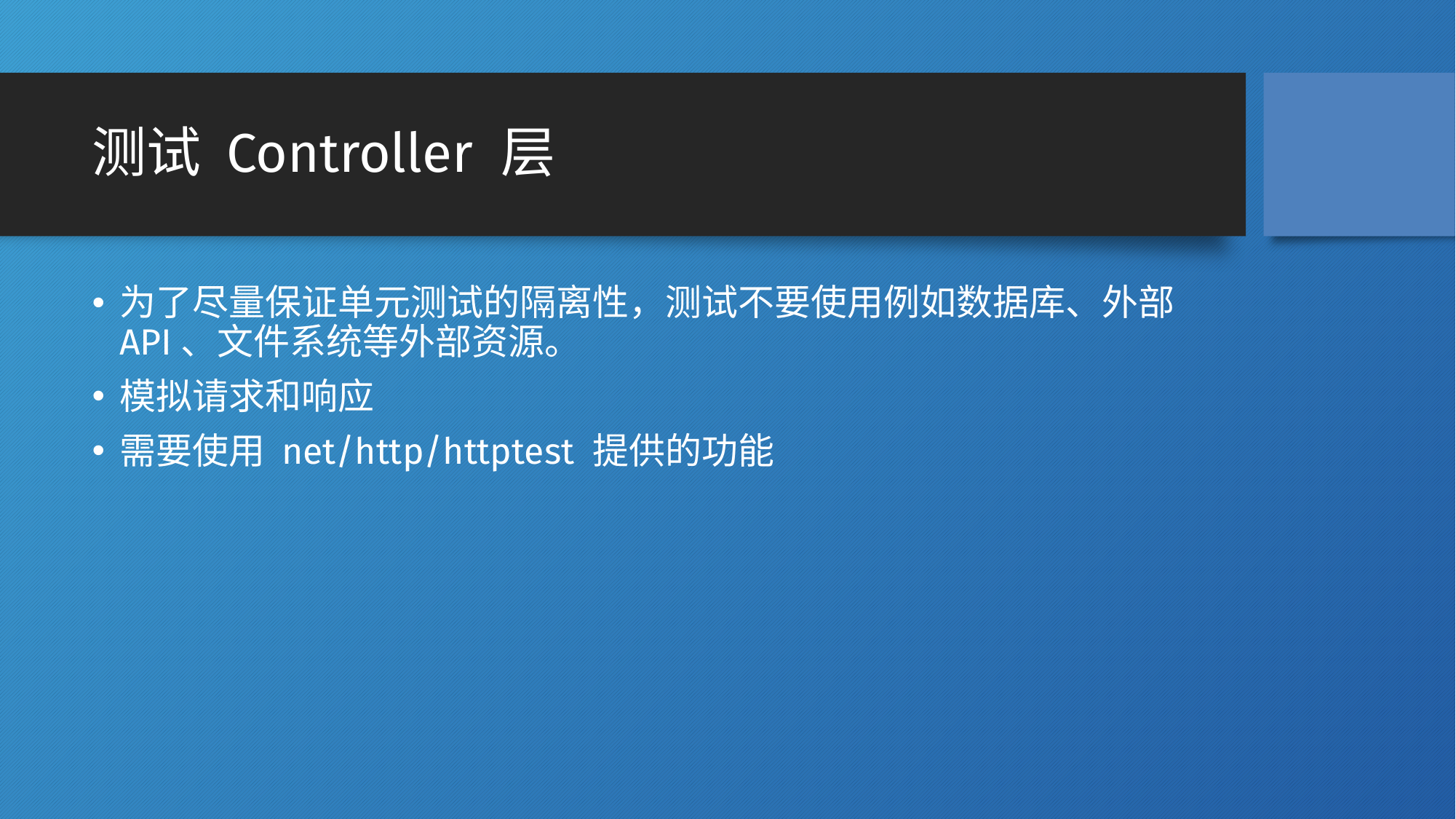

# 测试 Controller 层
为了尽量保证单元测试的隔离性，测试不要使用例如数据库、外部API、文件系统等外部资源。
模拟请求和响应
需要使用 net/http/httptest 提供的功能